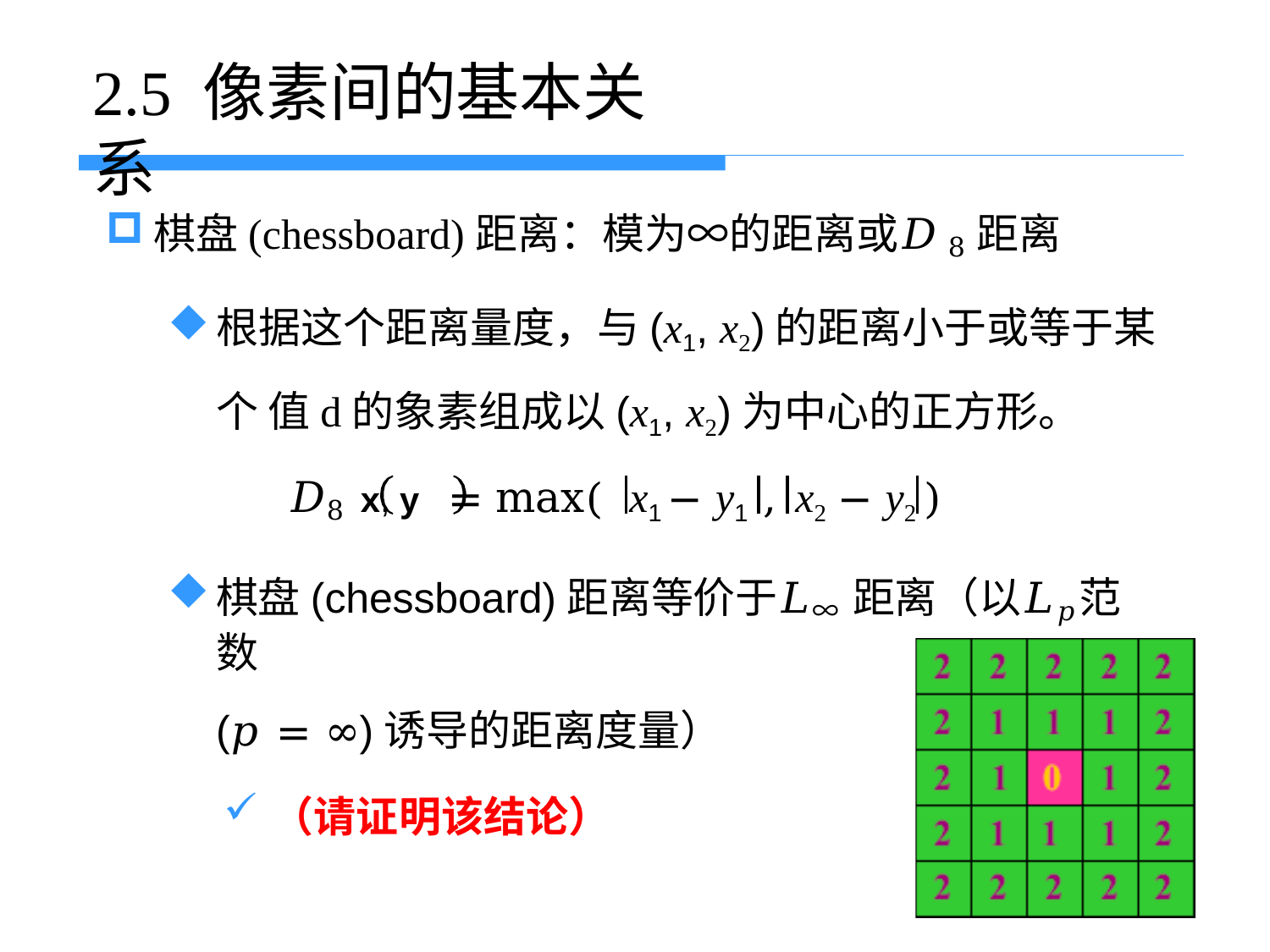

# 2.5 像素间的基本关系
棋盘(chessboard)距离：模为∞的距离或𝐷8距离
根据这个距离量度，与(x1, x2)的距离小于或等于某个 值d的象素组成以(x1, x2)为中心的正方形。
𝐷8	x, y	= max(  x1 − y1 ,	x2  − y2 )
棋盘(chessboard)距离等价于𝐿∞ 距离（以𝐿𝑝范数
(𝑝 = ∞)诱导的距离度量）
（请证明该结论）